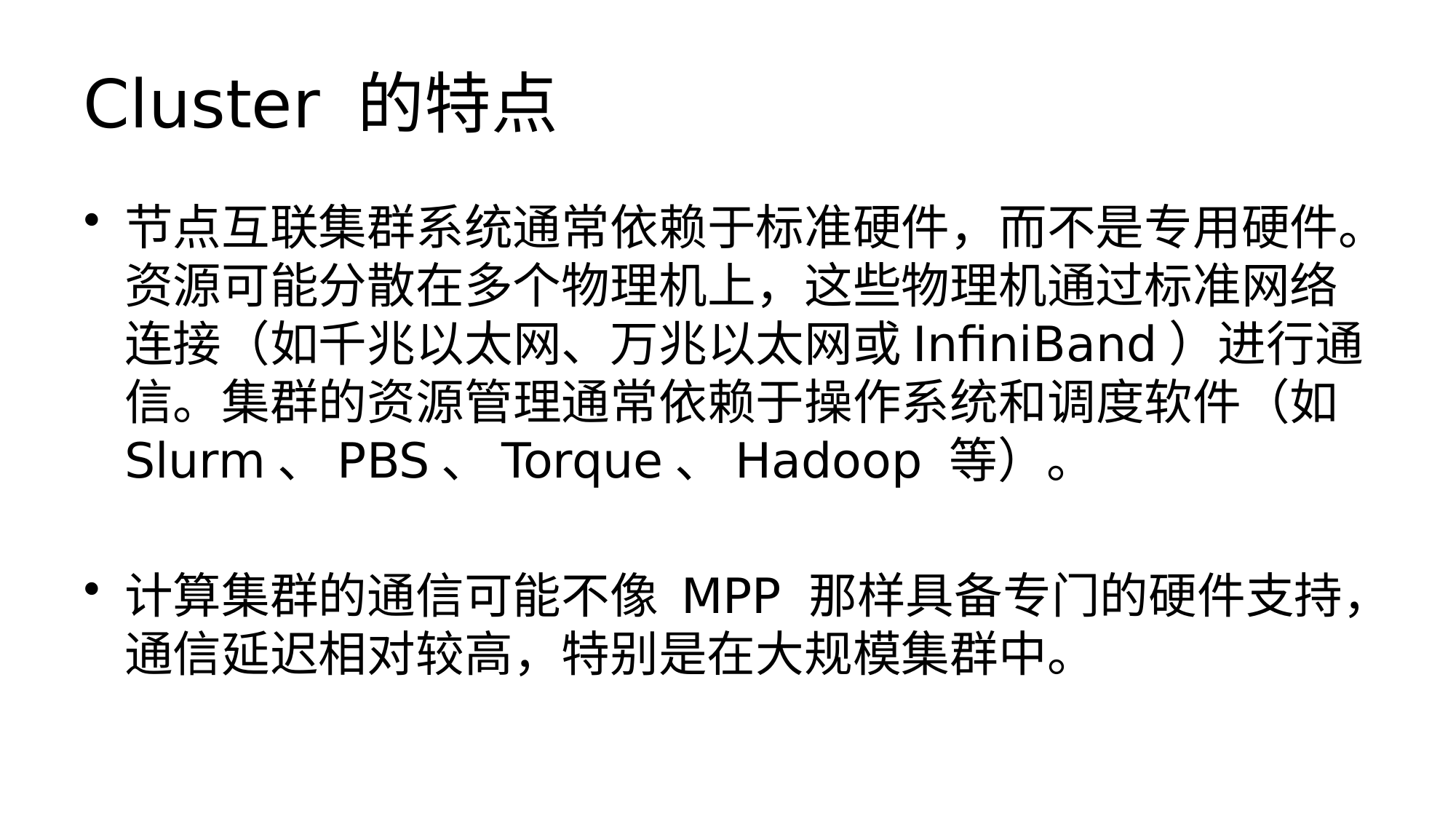

# Cluster 的特点
节点互联集群系统通常依赖于标准硬件，⽽不是专⽤硬件。资源可能分散在多个物理机上，这些物理机通过标准⽹络连接（如千兆以太⽹、万兆以太⽹或InfiniBand）进⾏通信。集群的资源管理通常依赖于操作系统和调度软件（如 Slurm、PBS、Torque、Hadoop 等）。

计算集群的通信可能不像 MPP 那样具备专⻔的硬件⽀持，通信延迟相对较⾼，特别是在⼤规模集群中。
51